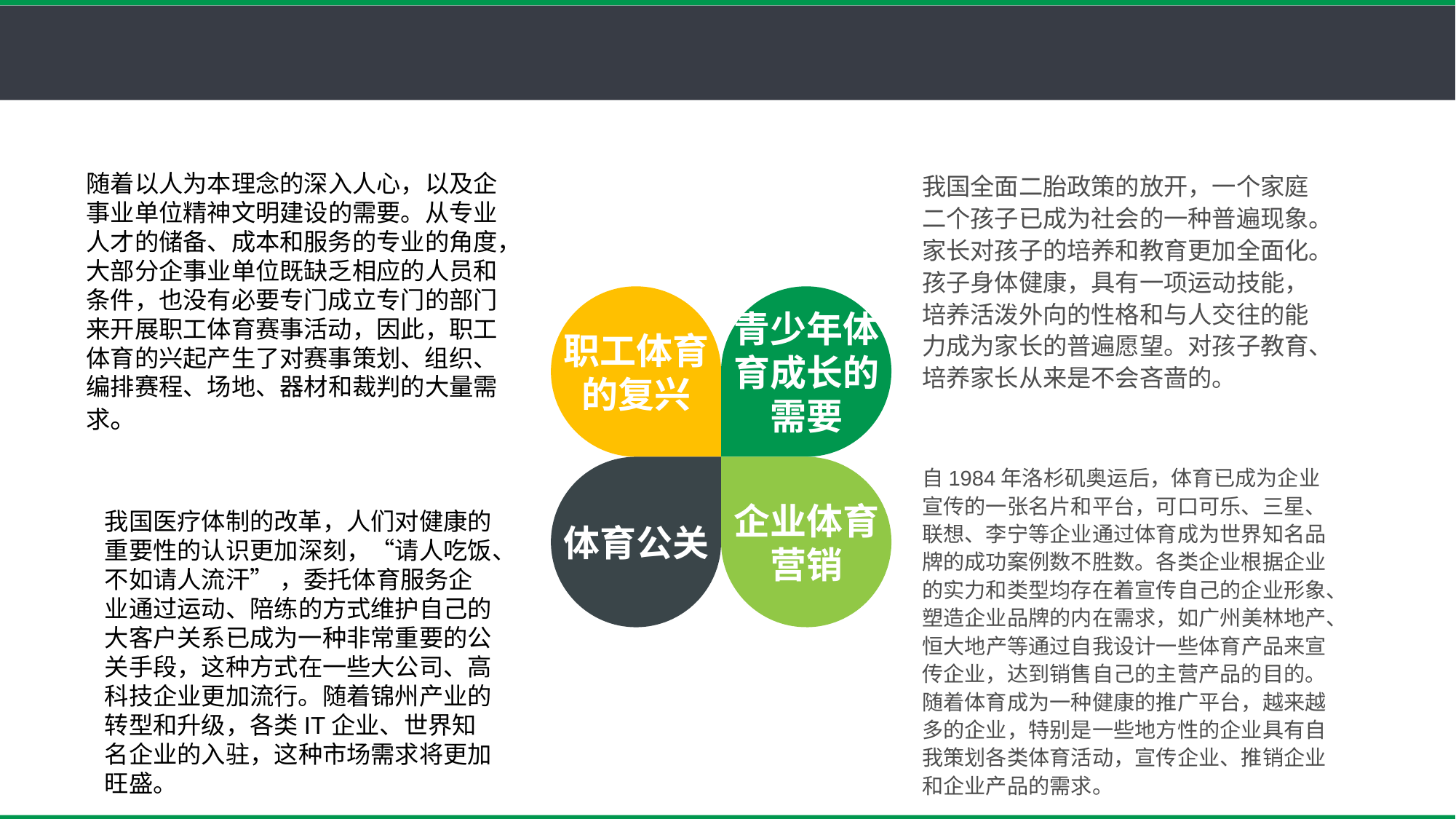

随着以人为本理念的深入人心，以及企事业单位精神文明建设的需要。从专业人才的储备、成本和服务的专业的角度，大部分企事业单位既缺乏相应的人员和条件，也没有必要专门成立专门的部门来开展职工体育赛事活动，因此，职工体育的兴起产生了对赛事策划、组织、编排赛程、场地、器材和裁判的大量需求。
我国全面二胎政策的放开，一个家庭二个孩子已成为社会的一种普遍现象。家长对孩子的培养和教育更加全面化。孩子身体健康，具有一项运动技能，培养活泼外向的性格和与人交往的能力成为家长的普遍愿望。对孩子教育、培养家长从来是不会吝啬的。
职工体育的复兴
青少年体育成长的需要
体育公关
企业体育营销
自1984年洛杉矶奥运后，体育已成为企业宣传的一张名片和平台，可口可乐、三星、联想、李宁等企业通过体育成为世界知名品牌的成功案例数不胜数。各类企业根据企业的实力和类型均存在着宣传自己的企业形象、塑造企业品牌的内在需求，如广州美林地产、恒大地产等通过自我设计一些体育产品来宣传企业，达到销售自己的主营产品的目的。随着体育成为一种健康的推广平台，越来越多的企业，特别是一些地方性的企业具有自我策划各类体育活动，宣传企业、推销企业和企业产品的需求。
我国医疗体制的改革，人们对健康的重要性的认识更加深刻，“请人吃饭、不如请人流汗” ，委托体育服务企业通过运动、陪练的方式维护自己的大客户关系已成为一种非常重要的公关手段，这种方式在一些大公司、高科技企业更加流行。随着锦州产业的转型和升级，各类IT企业、世界知名企业的入驻，这种市场需求将更加旺盛。